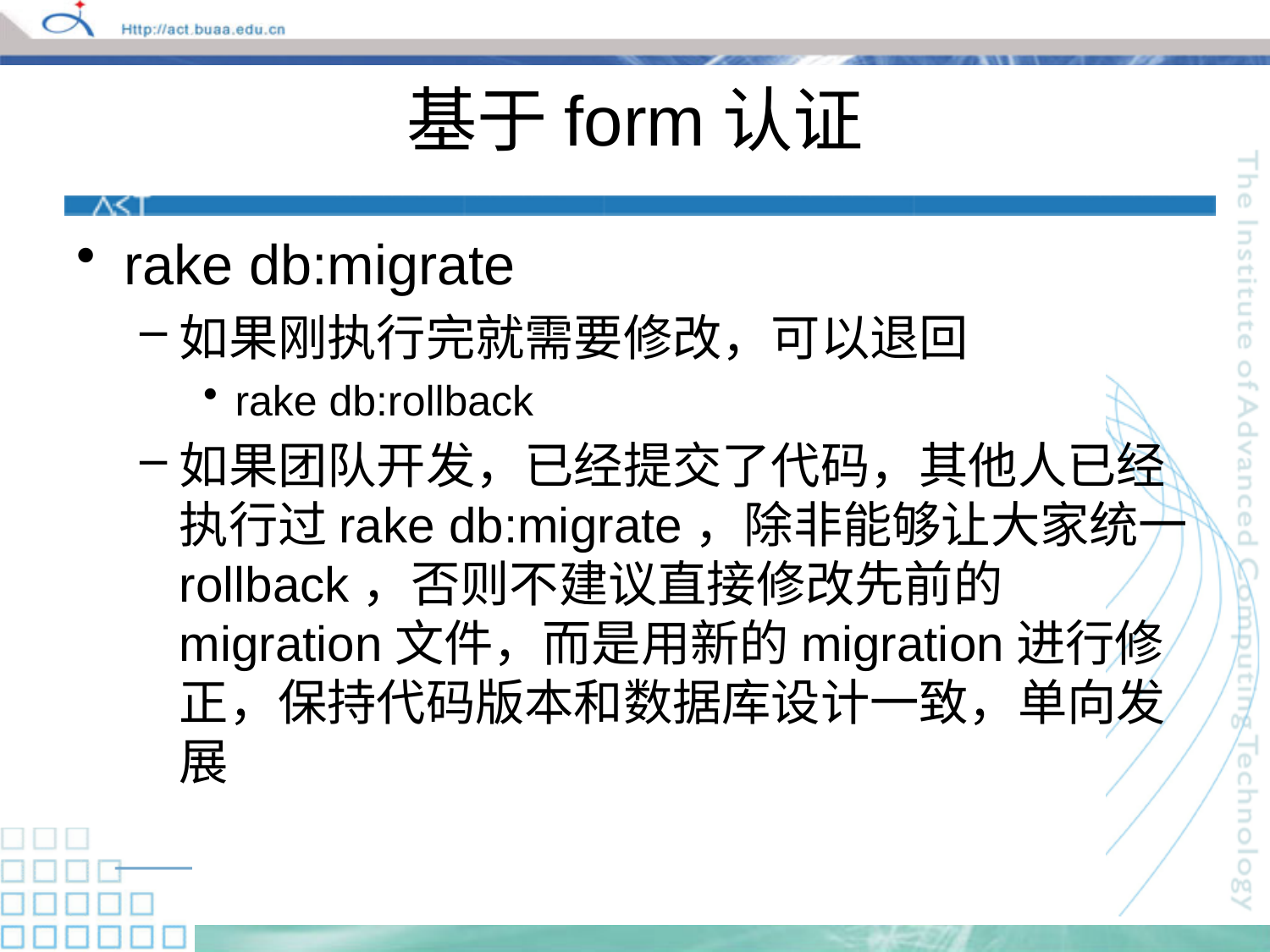

# 基于form认证
rake db:migrate
如果刚执行完就需要修改，可以退回
rake db:rollback
如果团队开发，已经提交了代码，其他人已经执行过rake db:migrate，除非能够让大家统一rollback，否则不建议直接修改先前的migration文件，而是用新的migration进行修正，保持代码版本和数据库设计一致，单向发展